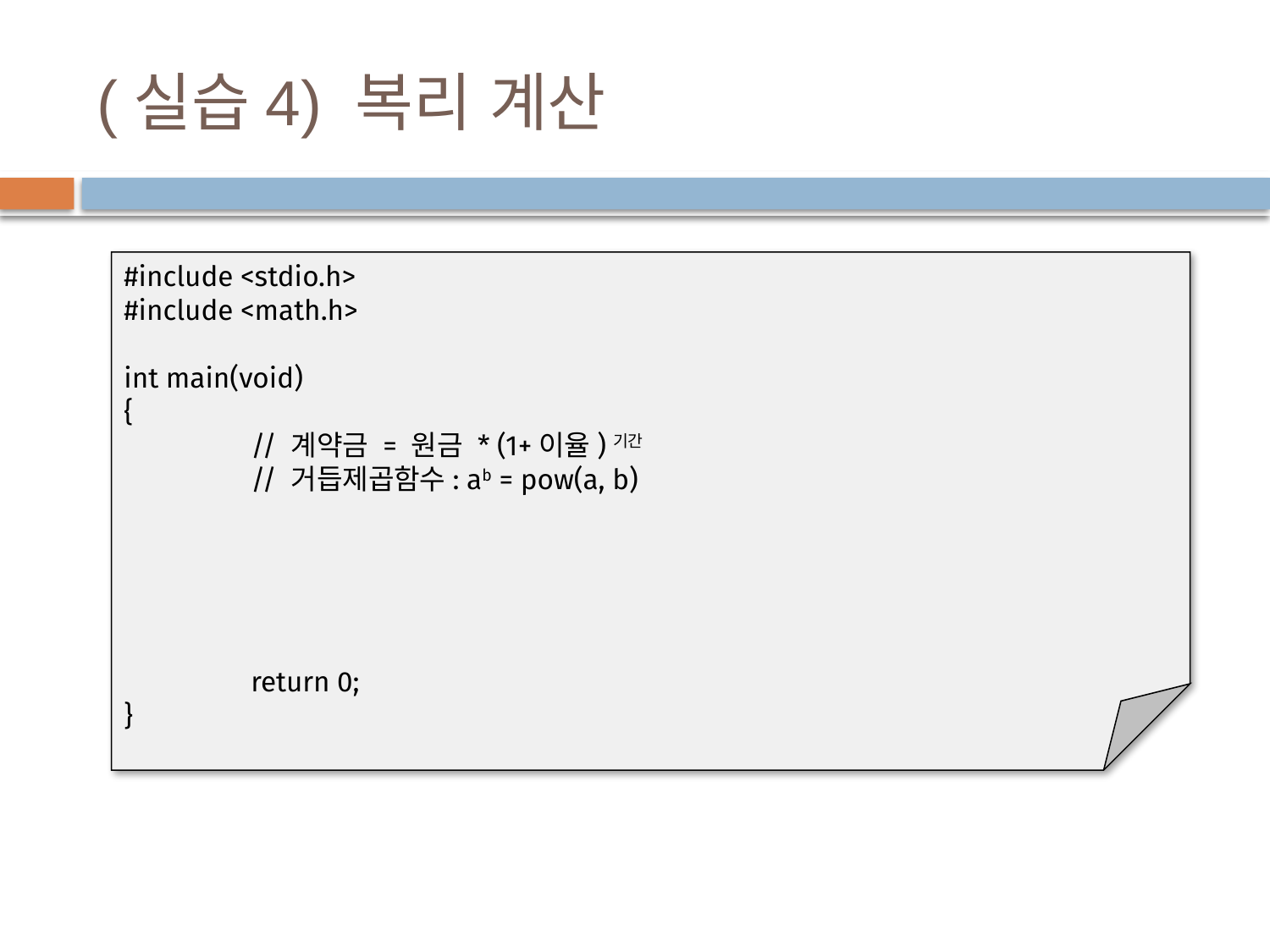

# (실습4) 복리 계산
#include <stdio.h>
#include <math.h>

int main(void)
{
	// 계약금 = 원금 * (1+이율)기간
	// 거듭제곱함수: ab = pow(a, b)

	return 0;
}